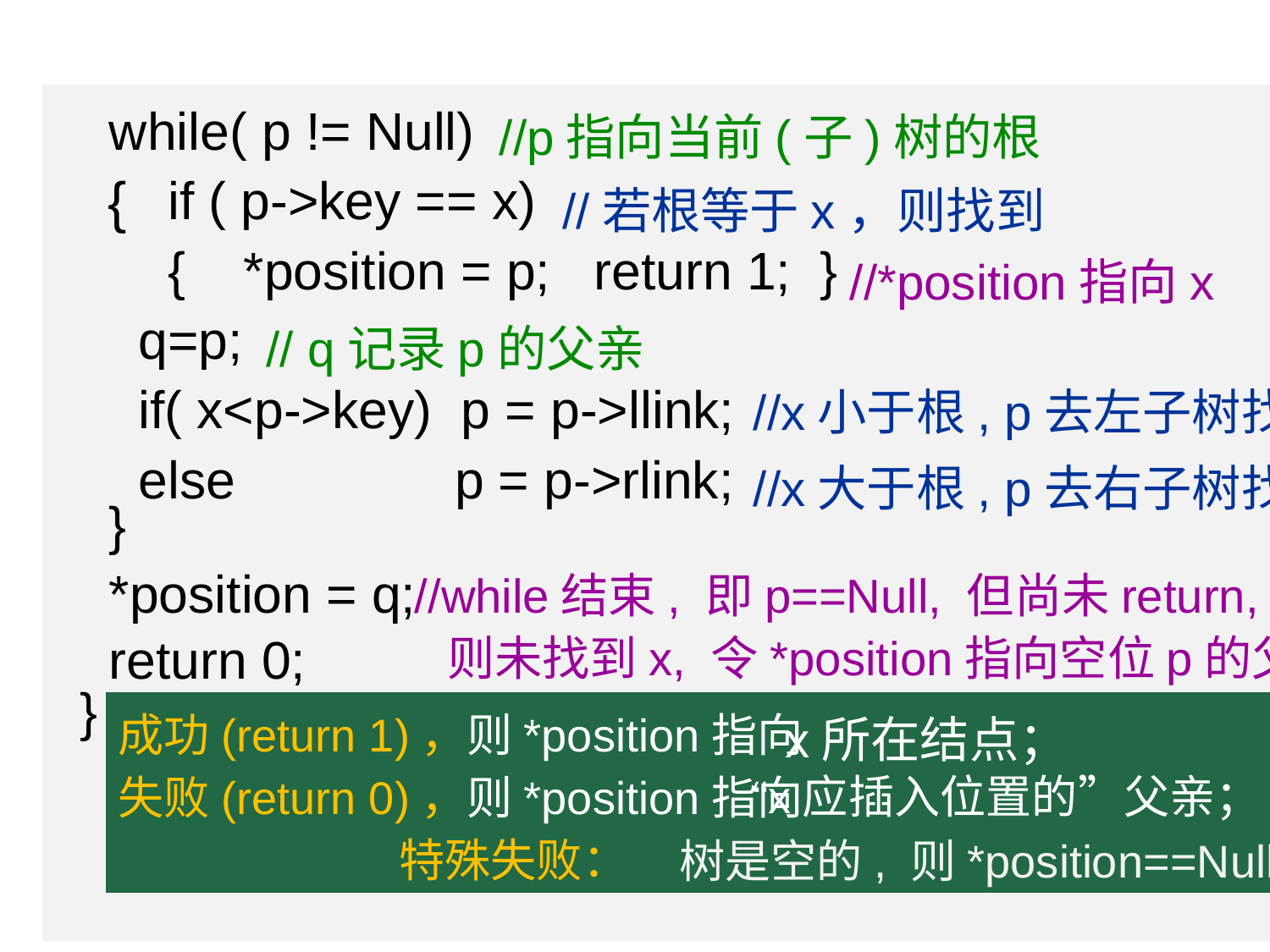

while( p != Null)
      if ( p->key == x)
      {    *position = p;   return 1;  }
    q=p;
    if( x<p->key)  p = p->llink;
    else               p = p->rlink;
  }
  *position = q;
  return 0;
}
//p指向当前(子)树的根
{
//若根等于x，则找到
//*position指向x
// q记录p的父亲
//x小于根, p去左子树找
//x大于根, p去右子树找
//while结束, 即p==Null, 但尚未return,
  则未找到x, 令*position指向空位p的父亲
x所在结点；
成功(return 1)，则*position指向
失败(return 0)，则*position指向
                          特殊失败：
“x应插入位置的”父亲；
树是空的, 则*position==Null